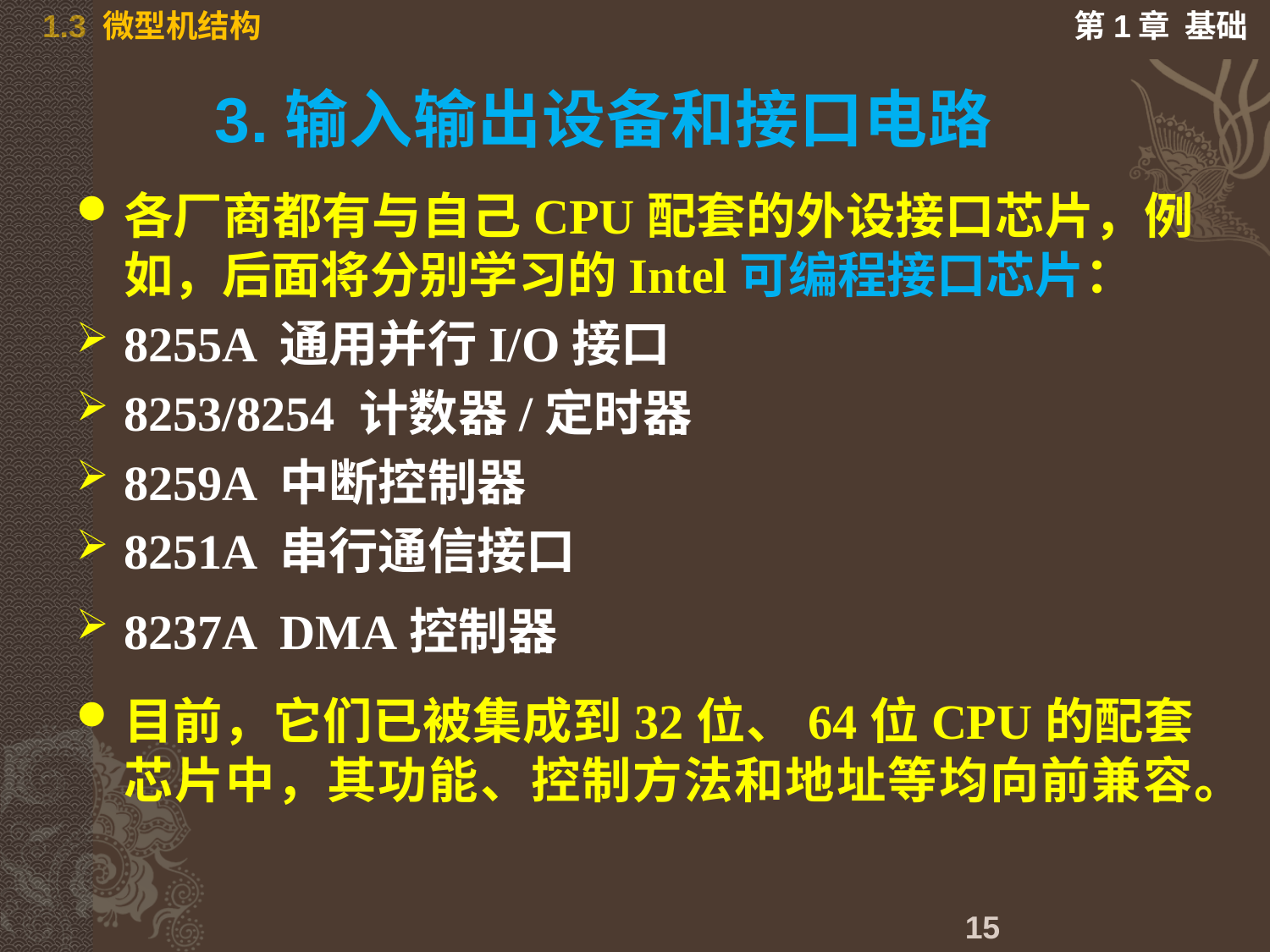

# 3.输入输出设备和接口电路
各厂商都有与自己CPU配套的外设接口芯片，例如，后面将分别学习的Intel可编程接口芯片：
8255A 通用并行I/O接口
8253/8254 计数器/定时器
8259A 中断控制器
8251A 串行通信接口
8237A  DMA控制器
目前，它们已被集成到32位、64位CPU的配套芯片中，其功能、控制方法和地址等均向前兼容。